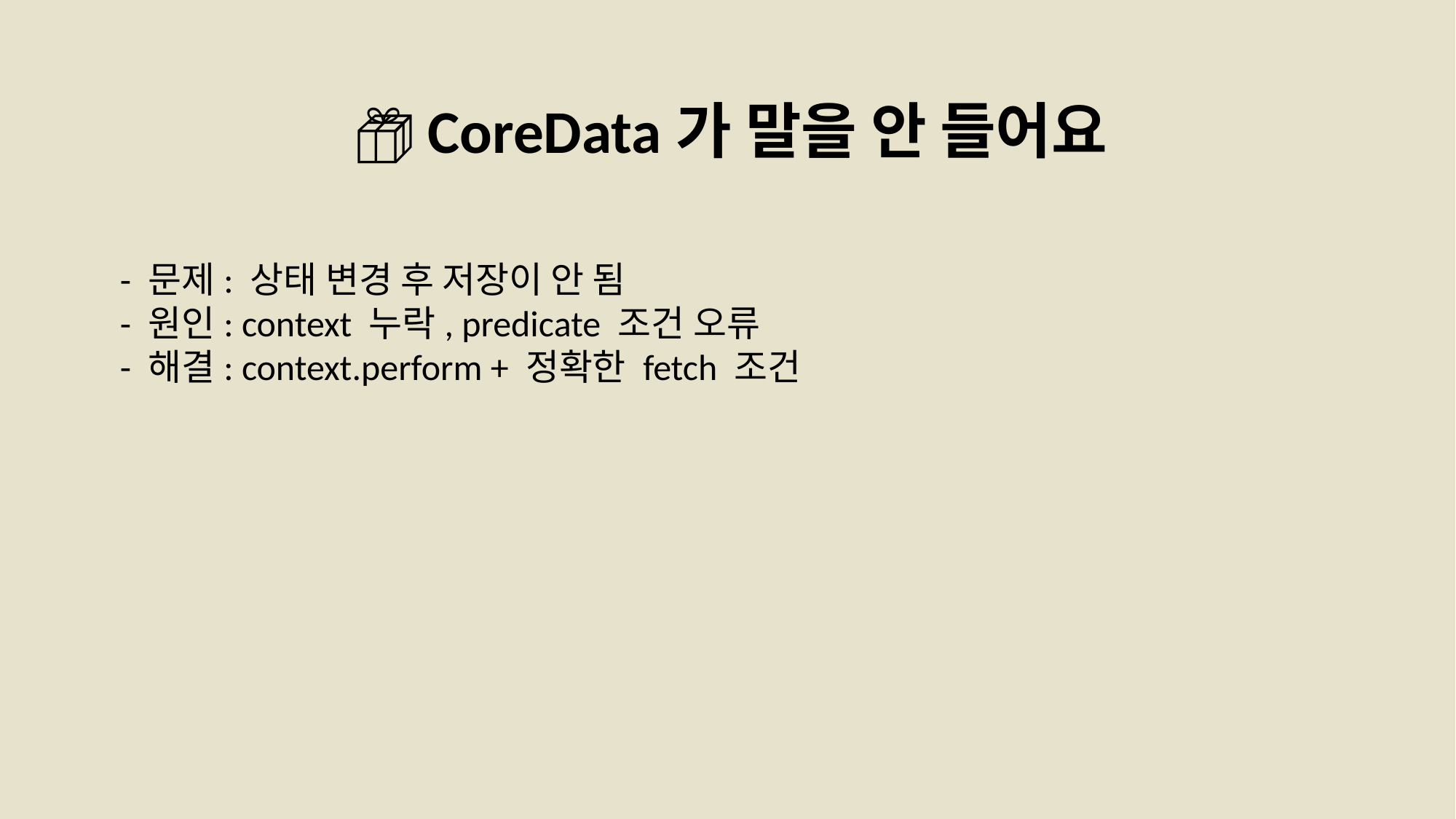

📦 CoreData가 말을 안 들어요

- 문제: 상태 변경 후 저장이 안 됨
- 원인: context 누락, predicate 조건 오류
- 해결: context.perform + 정확한 fetch 조건